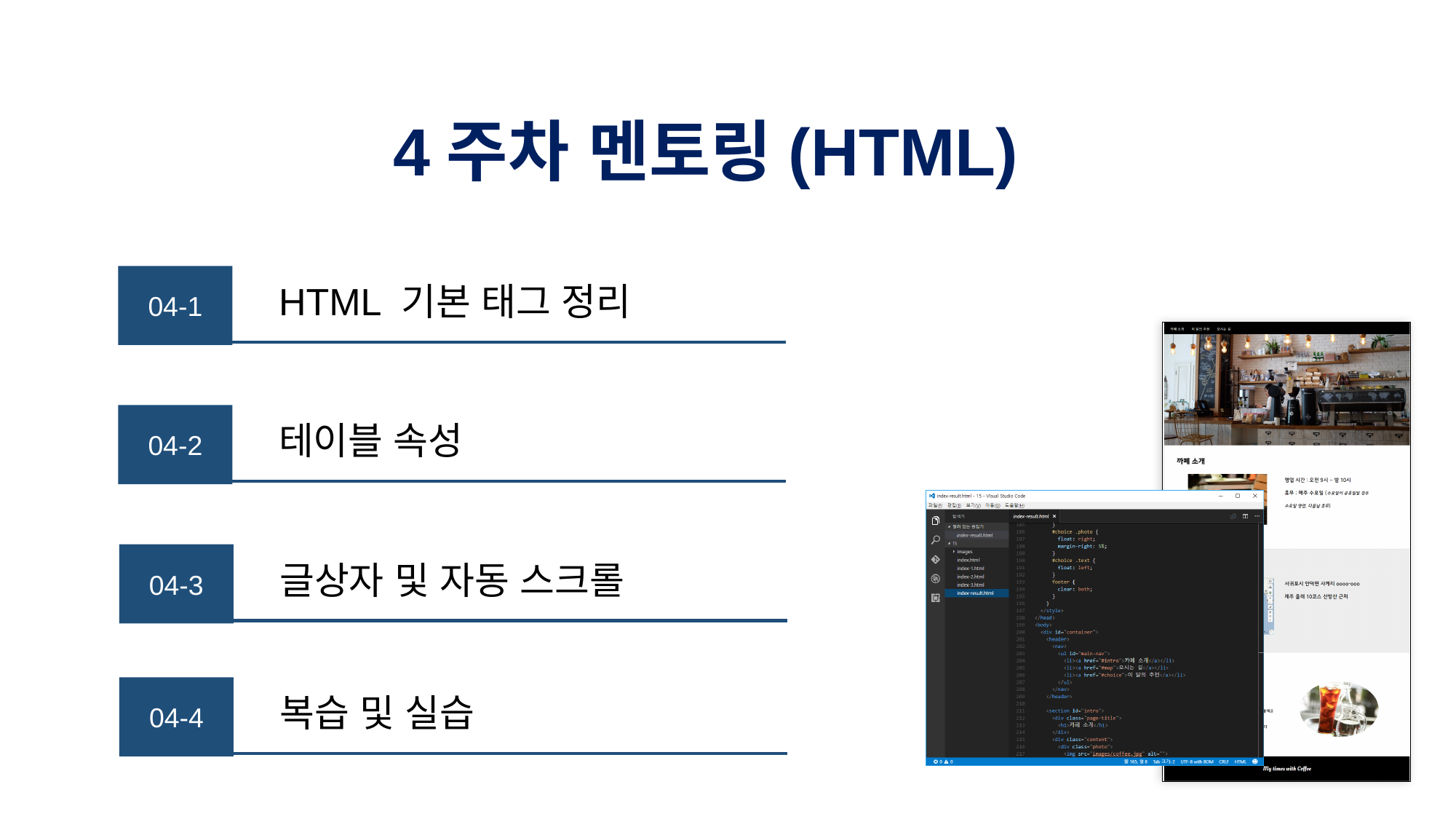

# 4주차 멘토링(HTML)
04-1

HTML 기본 태그 정리
04-2

테이블 속성
04-3

글상자 및 자동 스크롤
04-4

복습 및 실습